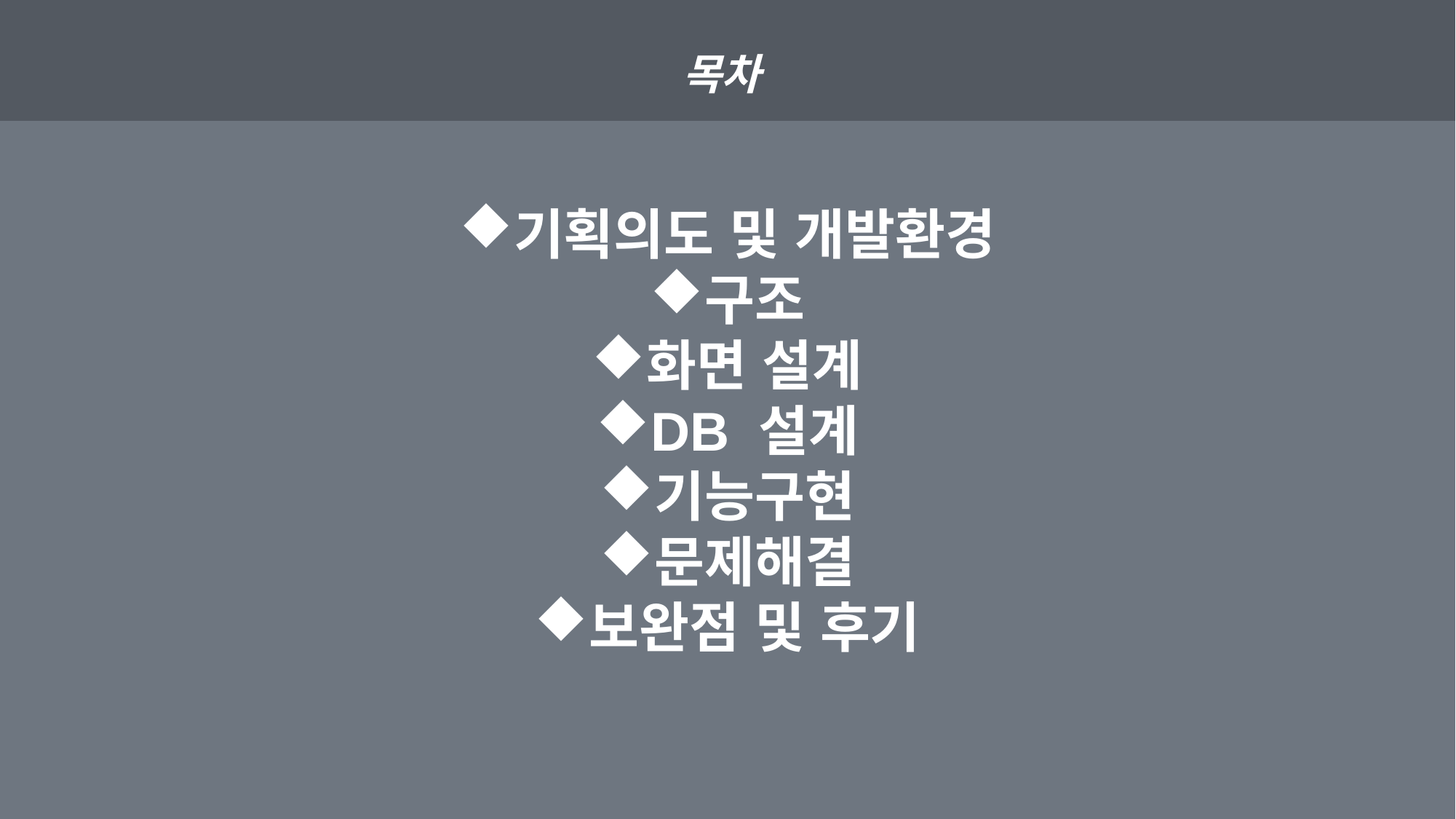

목차
기획의도 및 개발환경
구조
화면 설계
DB 설계
기능구현
문제해결
보완점 및 후기